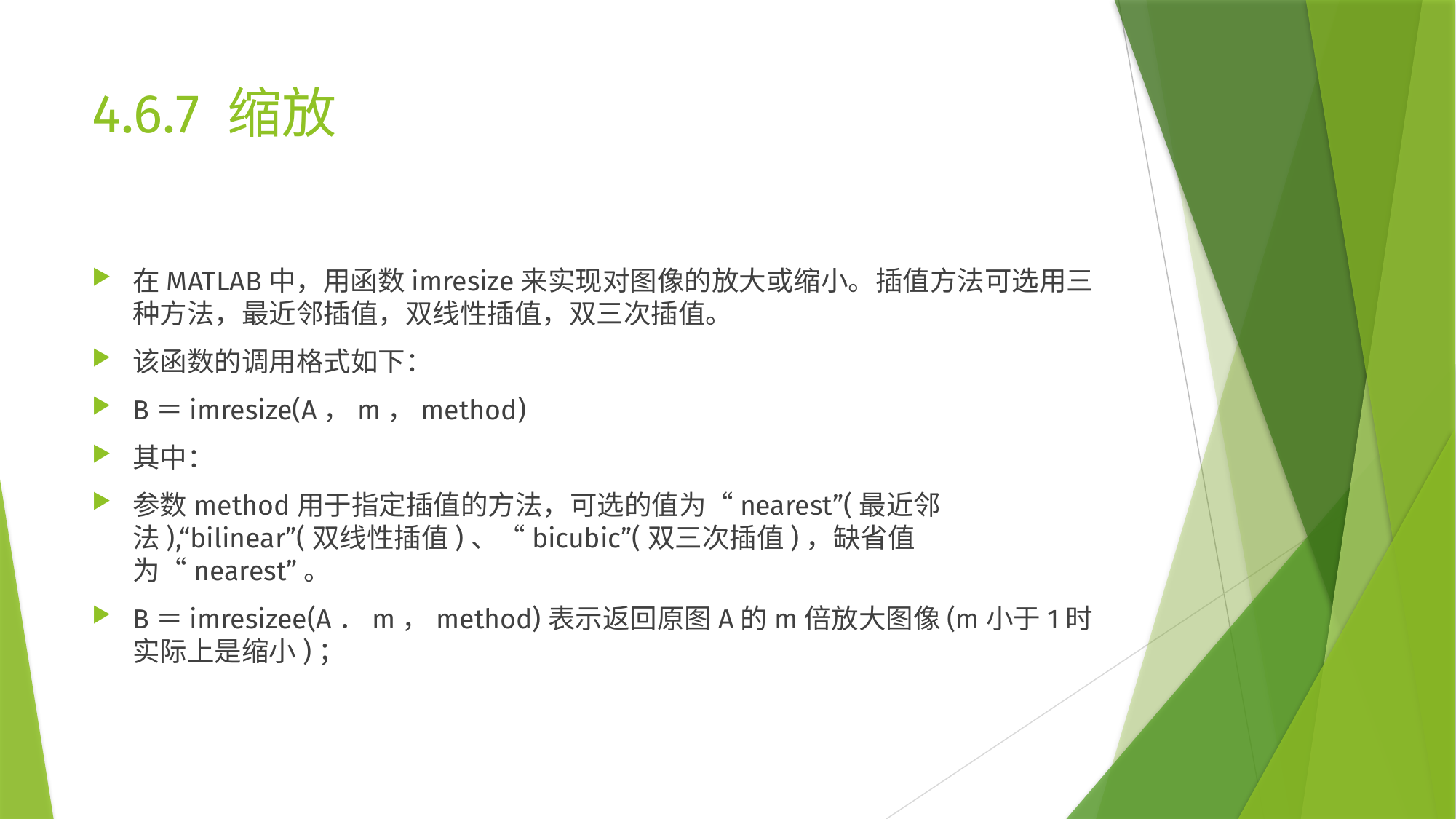

# 4.6.7 缩放
在MATLAB中，用函数imresize来实现对图像的放大或缩小。插值方法可选用三种方法，最近邻插值，双线性插值，双三次插值。
该函数的调用格式如下：
B＝imresize(A，m，method)
其中：
参数method用于指定插值的方法，可选的值为“nearest”(最近邻法),“bilinear”(双线性插值)、“bicubic”(双三次插值)，缺省值为“nearest”。
B＝imresizee(A．m，method)表示返回原图A的m倍放大图像(m小于1时实际上是缩小)；